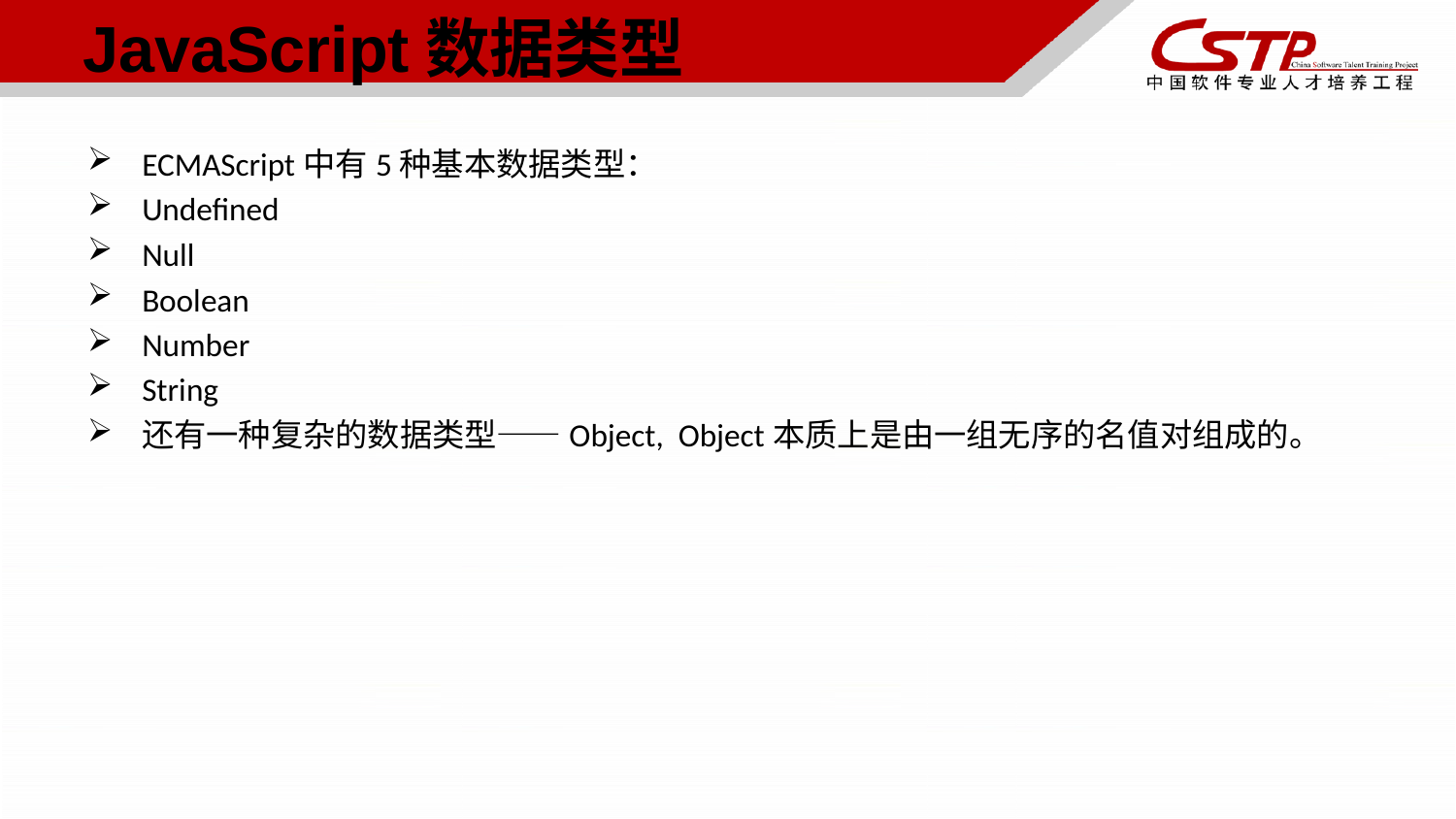

# JavaScript数据类型
ECMAScript中有5种基本数据类型：
Undefined
Null
Boolean
Number
String
还有一种复杂的数据类型——Object,  Object本质上是由一组无序的名值对组成的。